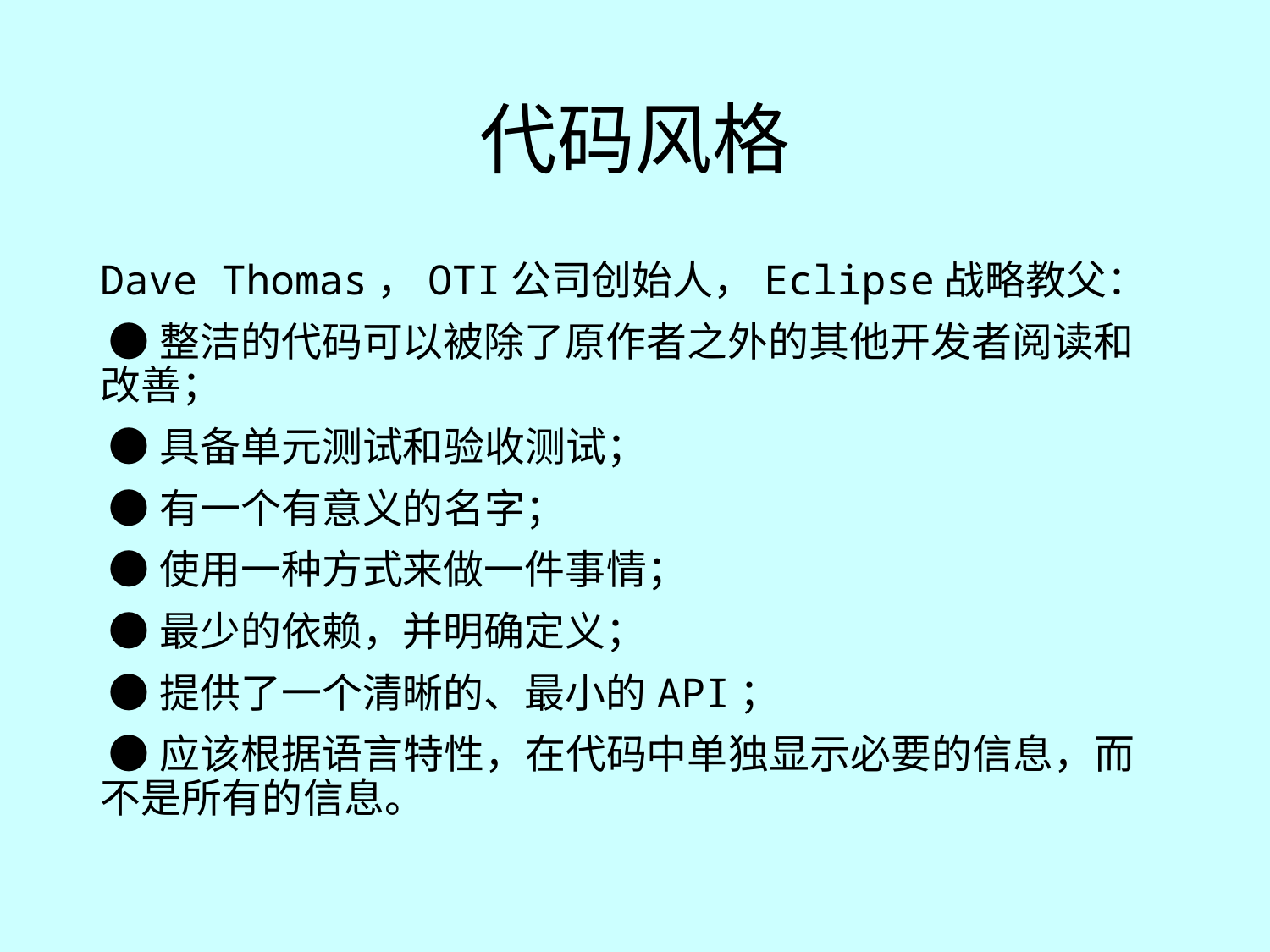

# 代码风格
Dave Thomas，OTI公司创始人，Eclipse战略教父：
 ●整洁的代码可以被除了原作者之外的其他开发者阅读和改善；
 ●具备单元测试和验收测试；
 ●有一个有意义的名字；
 ●使用一种方式来做一件事情；
 ●最少的依赖，并明确定义；
 ●提供了一个清晰的、最小的API；
 ●应该根据语言特性，在代码中单独显示必要的信息，而不是所有的信息。